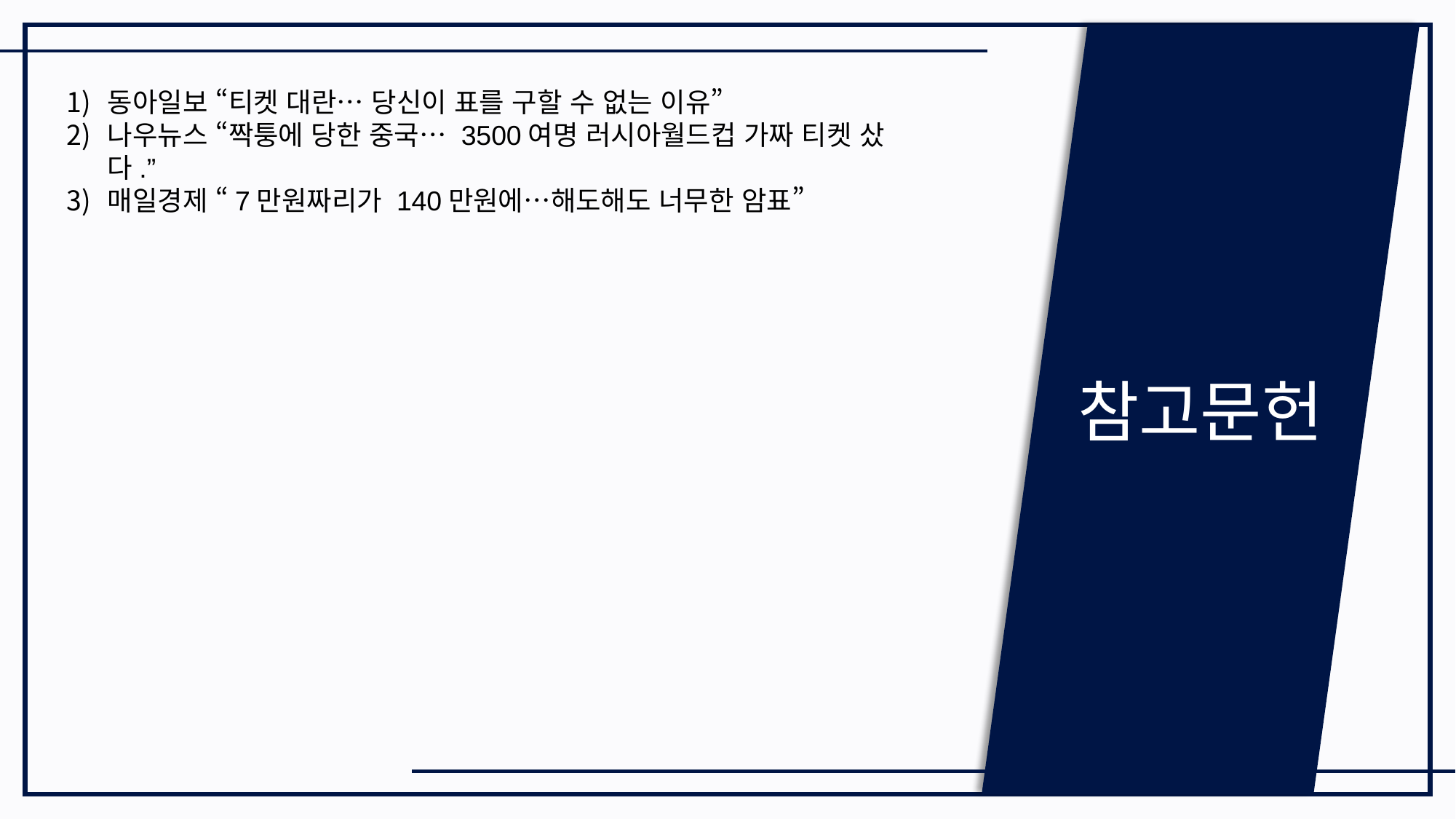

참고문헌
동아일보 “티켓 대란… 당신이 표를 구할 수 없는 이유”
나우뉴스 “짝퉁에 당한 중국… 3500여명 러시아월드컵 가짜 티켓 샀다.”
매일경제 “7만원짜리가 140만원에…해도해도 너무한 암표”